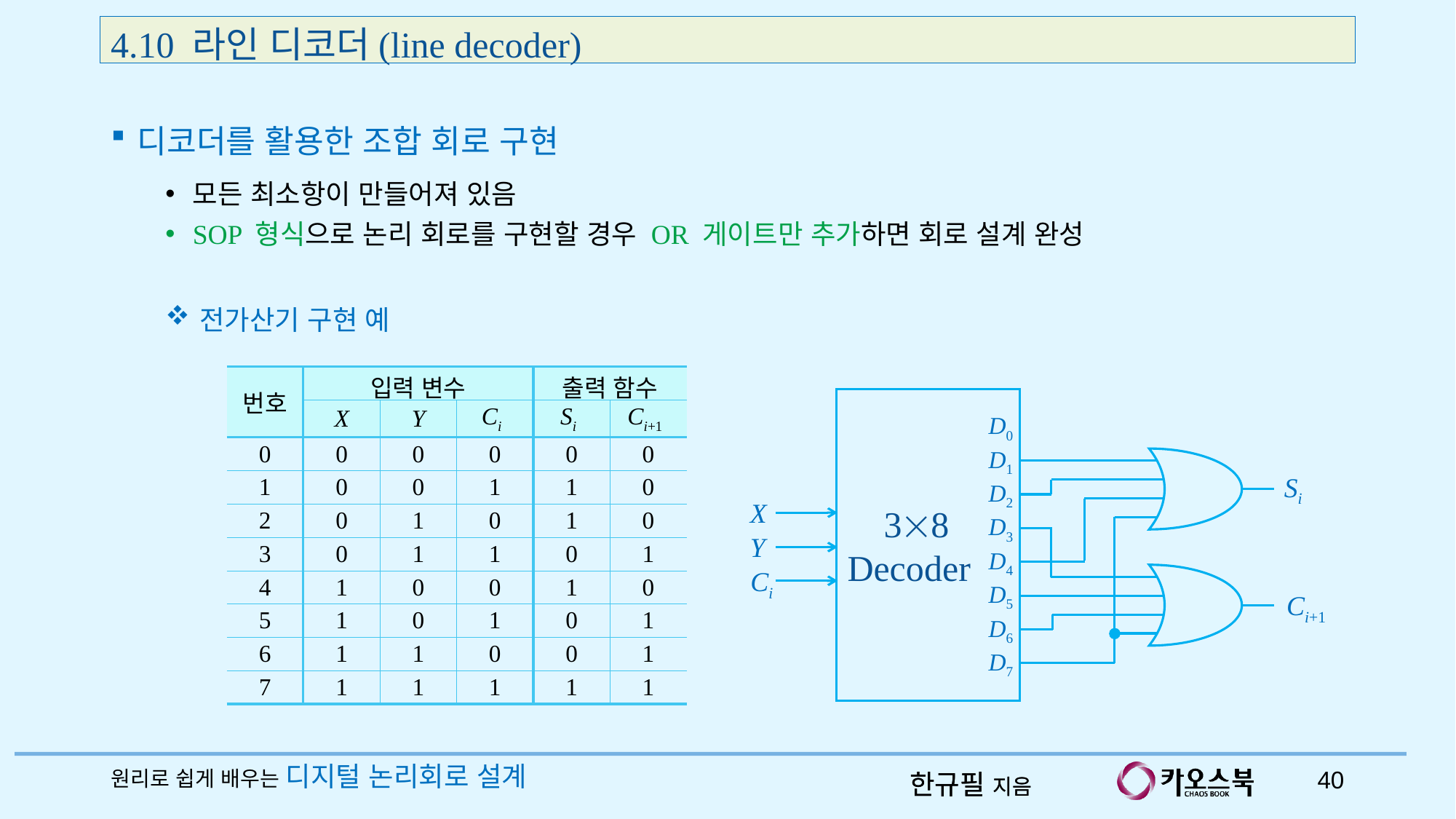

4.10 라인 디코더(line decoder)
디코더를 활용한 조합 회로 구현
모든 최소항이 만들어져 있음
SOP 형식으로 논리 회로를 구현할 경우 OR 게이트만 추가하면 회로 설계 완성
전가산기 구현 예
| 번호 | 입력 변수 |  |  | 출력 함수 |  |
| --- | --- | --- | --- | --- | --- |
|  | X | Y | Ci | Si | Ci+1 |
| 0 | 0 | 0 | 0 | 0 | 0 |
| 1 | 0 | 0 | 1 | 1 | 0 |
| 2 | 0 | 1 | 0 | 1 | 0 |
| 3 | 0 | 1 | 1 | 0 | 1 |
| 4 | 1 | 0 | 0 | 1 | 0 |
| 5 | 1 | 0 | 1 | 0 | 1 |
| 6 | 1 | 1 | 0 | 0 | 1 |
| 7 | 1 | 1 | 1 | 1 | 1 |
    3×8
Decoder
D0
D1
D2
D3
D4
D5
D6
D7

Si
X
Y
Ci

Ci+1

원리로 쉽게 배우는 디지털 논리회로 설계
40